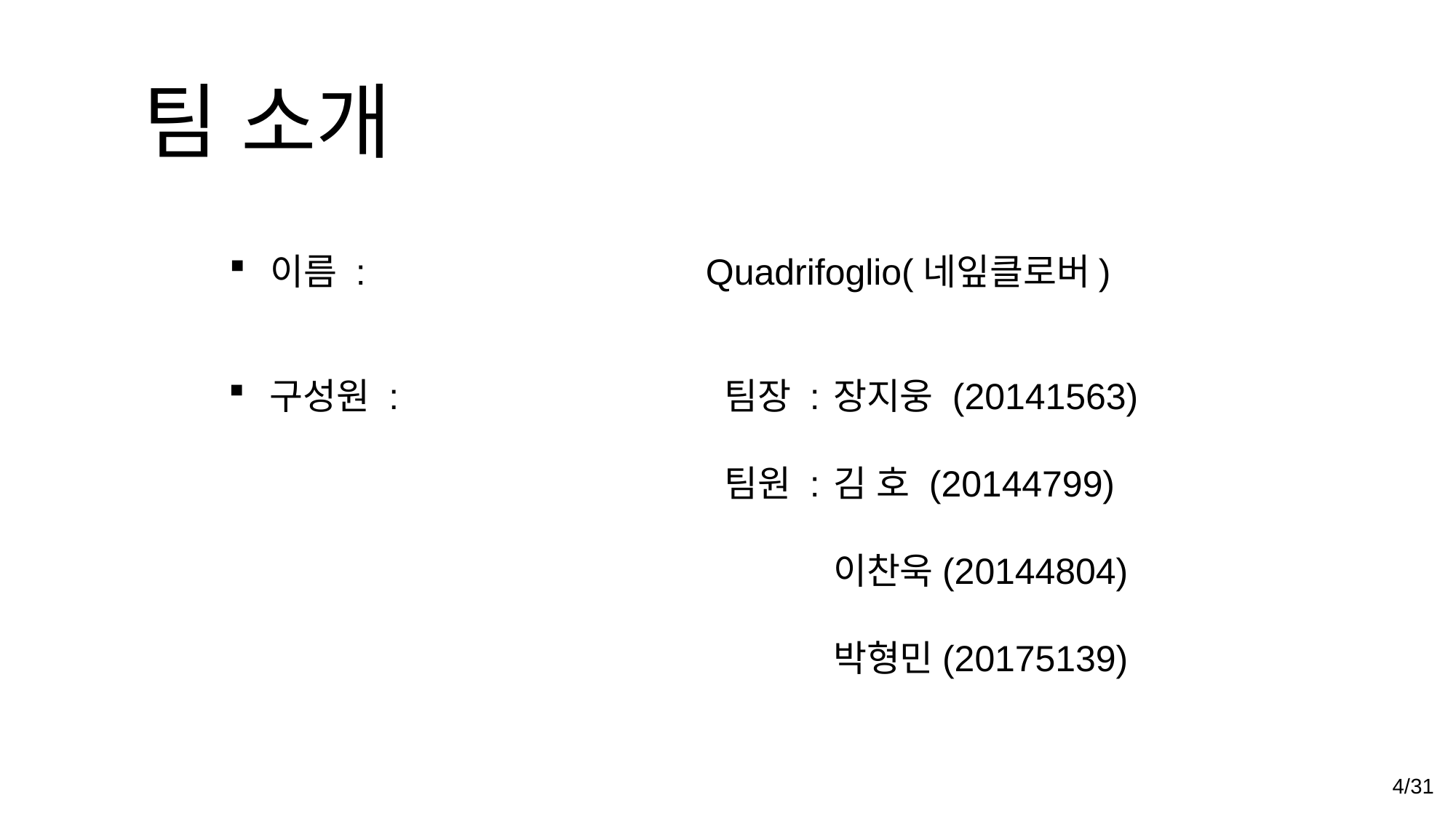

# 팀 소개
Quadrifoglio(네잎클로버)
이름 :
구성원 :
팀장 : 	장지웅 (20141563)

팀원 : 	김 호 (20144799)

	이찬욱(20144804)

	박형민(20175139)
4/31